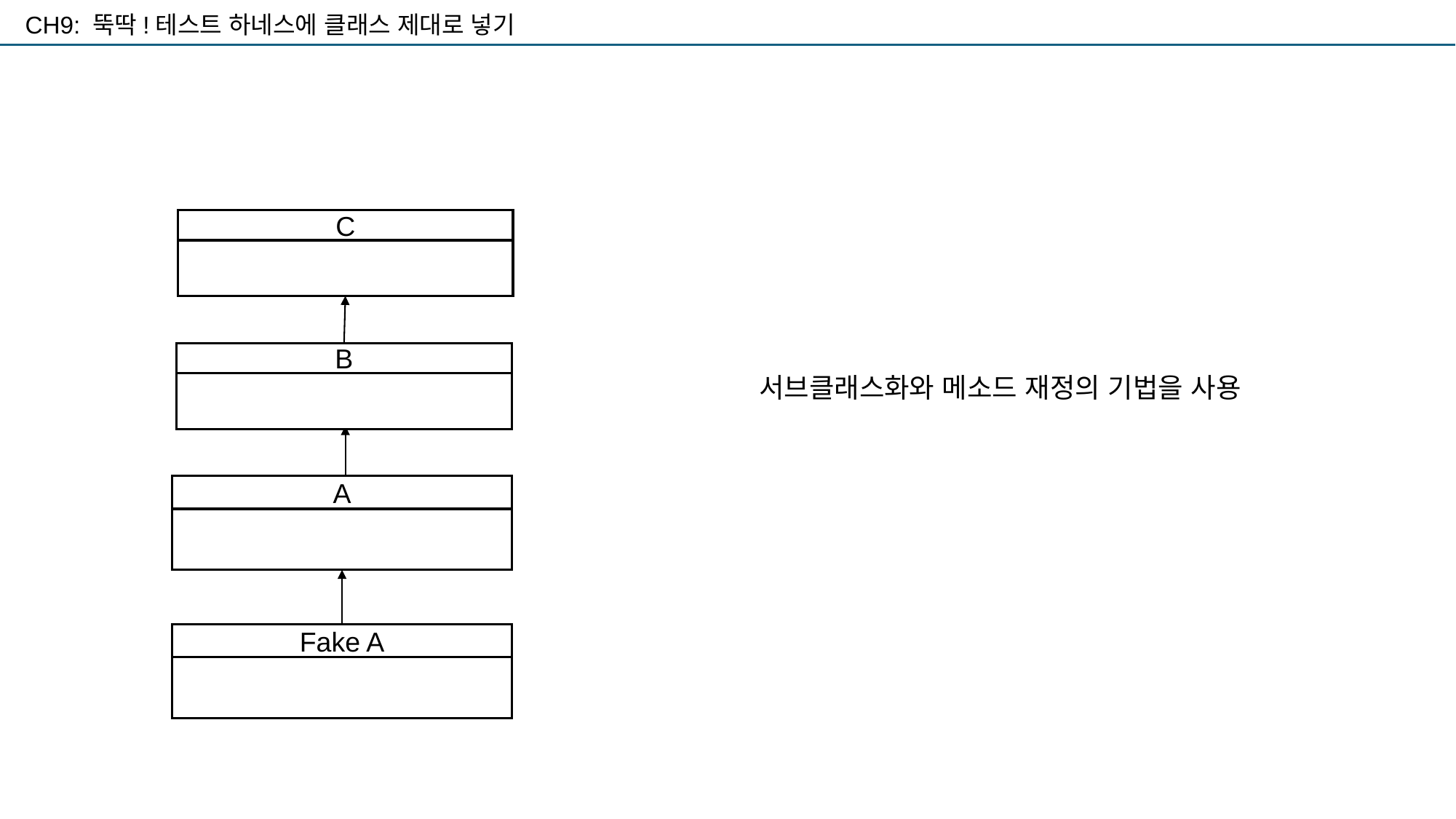

CH9: 뚝딱!테스트 하네스에 클래스 제대로 넣기
C

B

서브클래스화와 메소드 재정의 기법을 사용
A

Fake A